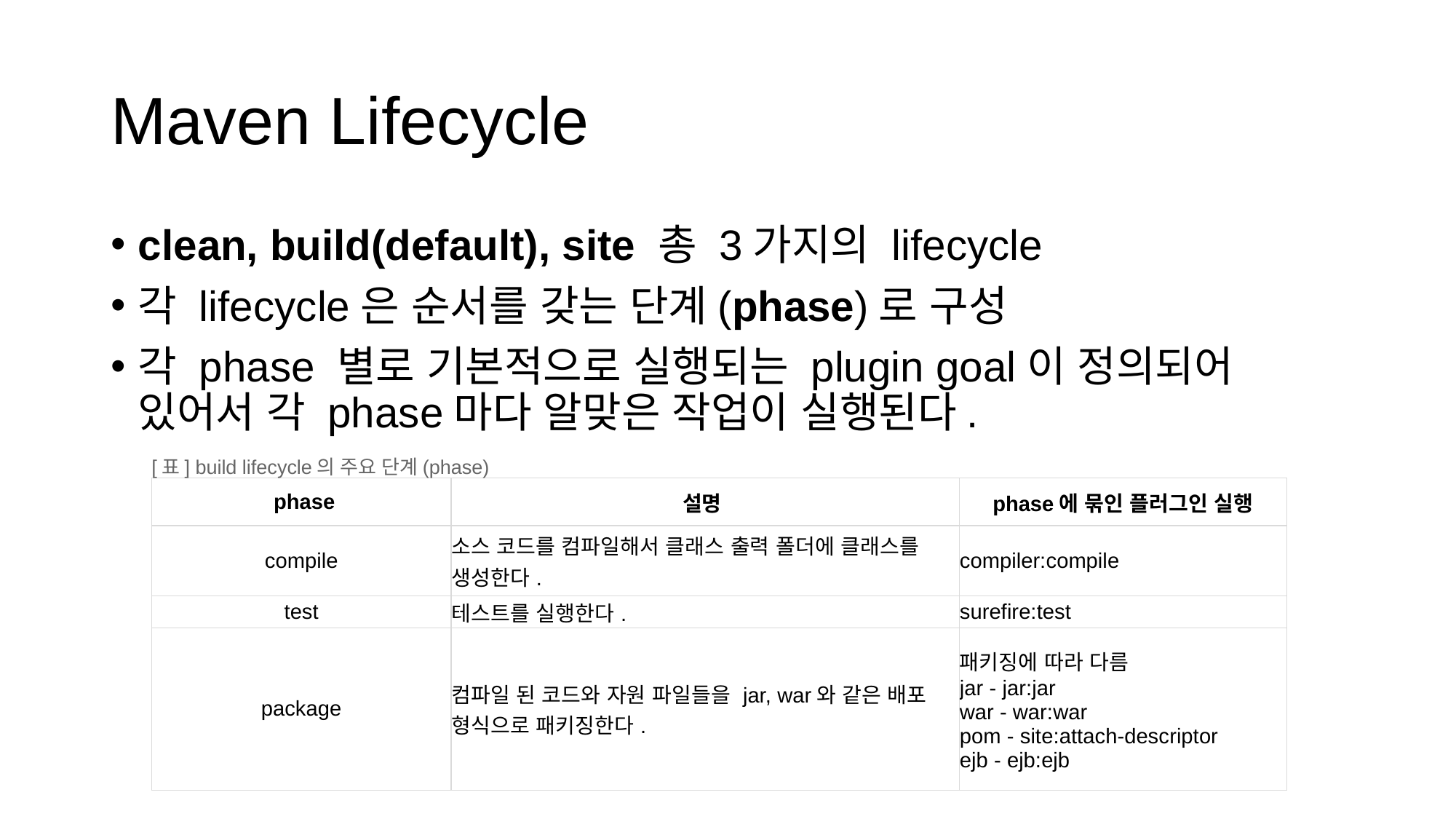

# Maven Lifecycle
clean, build(default), site 총 3가지의 lifecycle
각 lifecycle은 순서를 갖는 단계(phase)로 구성
각 phase 별로 기본적으로 실행되는 plugin goal이 정의되어 있어서 각 phase마다 알맞은 작업이 실행된다.

[표] build lifecycle의 주요 단계(phase)
| phase | 설명 | phase에 묶인 플러그인 실행 |
| --- | --- | --- |
| compile | 소스 코드를 컴파일해서 클래스 출력 폴더에 클래스를 생성한다. | compiler:compile |
| test | 테스트를 실행한다. | surefire:test |
| package | 컴파일 된 코드와 자원 파일들을 jar, war와 같은 배포 형식으로 패키징한다. | 패키징에 따라 다름 jar - jar:jar war - war:war pom - site:attach-descriptor ejb - ejb:ejb |